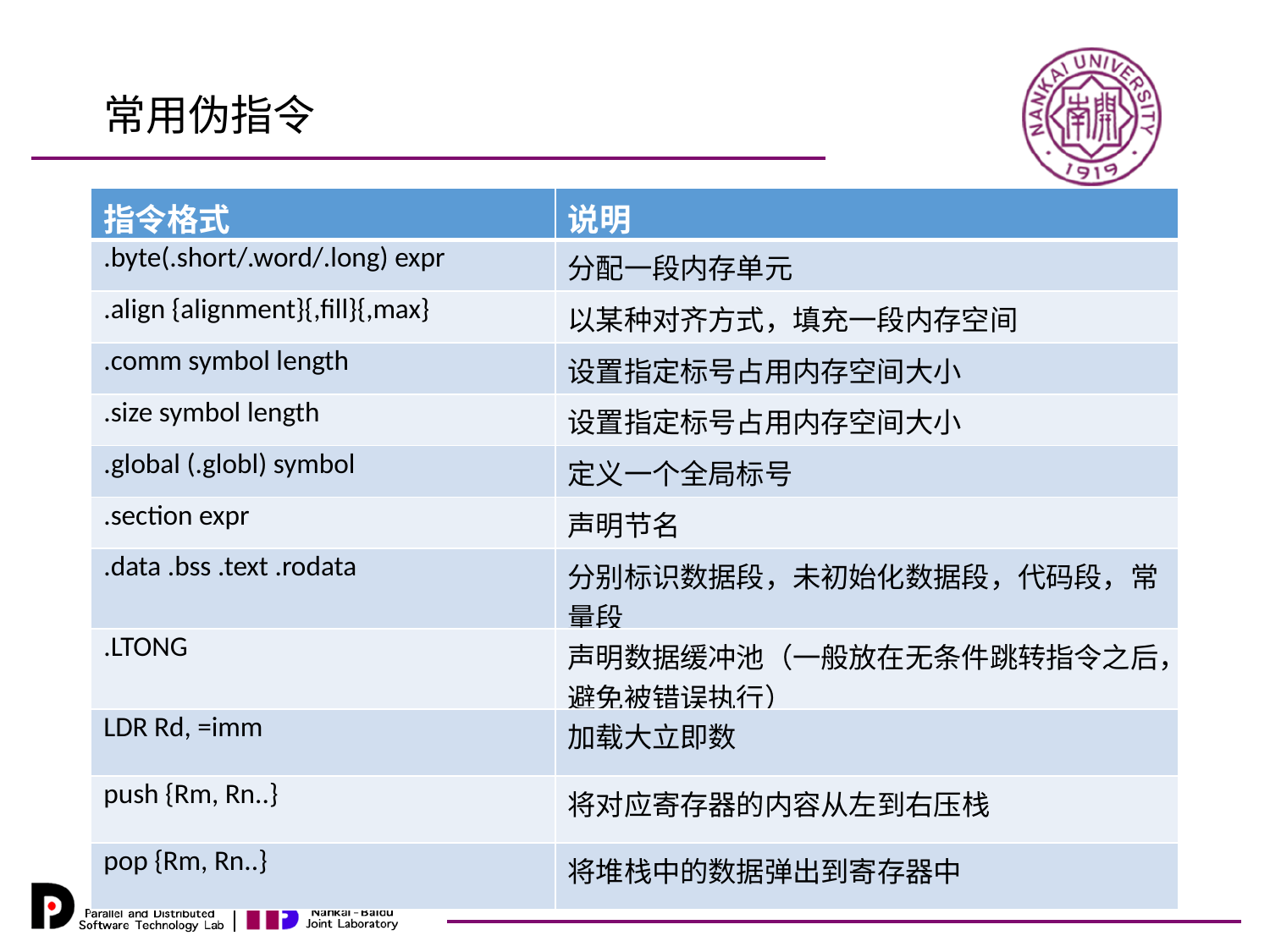

常用伪指令
| 指令格式 | 说明 |
| --- | --- |
| .byte(.short/.word/.long) expr | 分配一段内存单元 |
| .align {alignment}{,fill}{,max} | 以某种对齐方式，填充一段内存空间 |
| .comm symbol length | 设置指定标号占用内存空间大小 |
| .size symbol length | 设置指定标号占用内存空间大小 |
| .global (.globl) symbol | 定义一个全局标号 |
| .section expr | 声明节名 |
| .data .bss .text .rodata | 分别标识数据段，未初始化数据段，代码段，常量段 |
| .LTONG | 声明数据缓冲池（一般放在无条件跳转指令之后，避免被错误执行） |
| LDR Rd, =imm | 加载大立即数 |
| push {Rm, Rn..} | 将对应寄存器的内容从左到右压栈 |
| pop {Rm, Rn..} | 将堆栈中的数据弹出到寄存器中 |